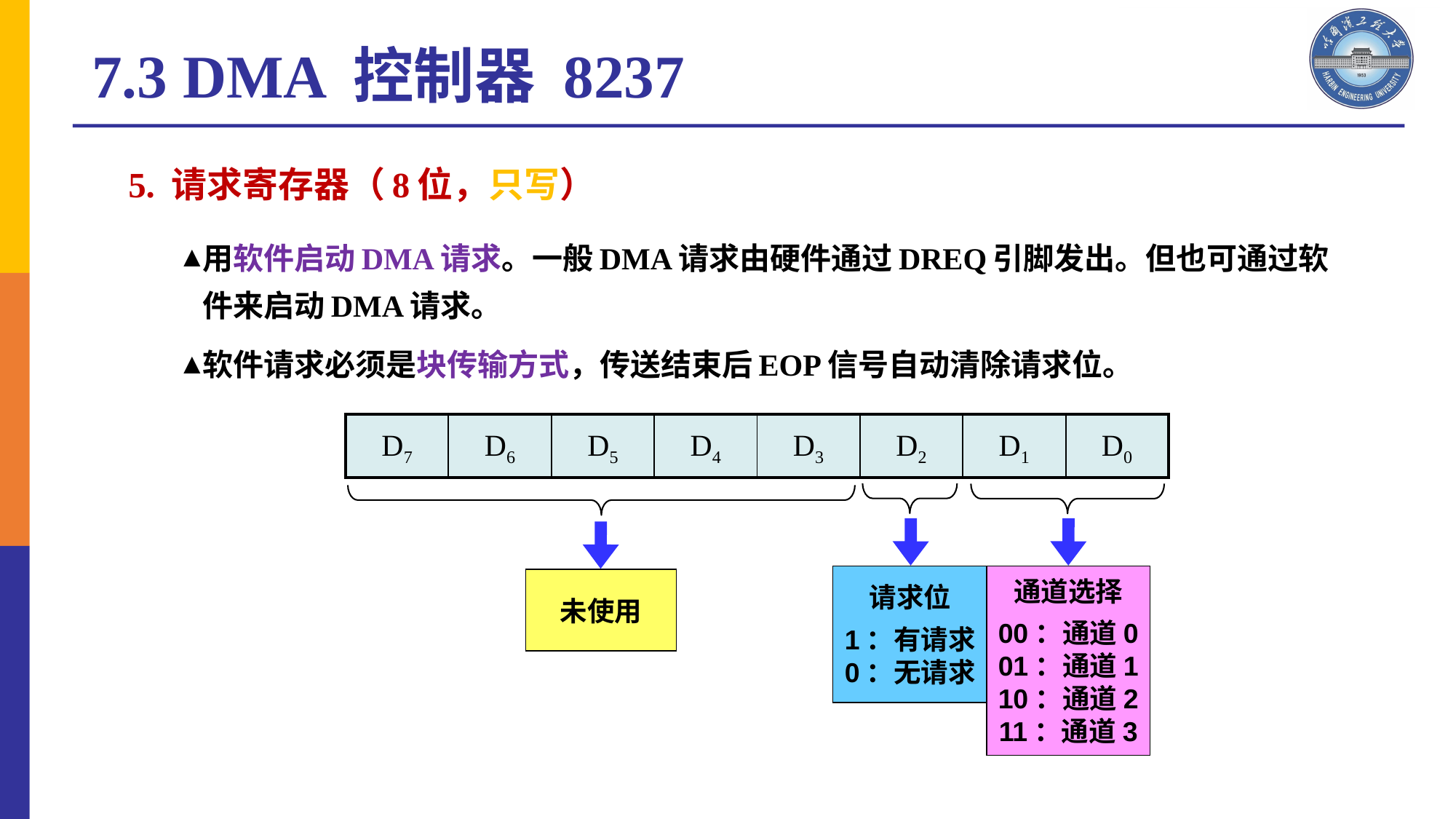

7.3 DMA 控制器 8237
5. 请求寄存器（8位，只写）
用软件启动DMA请求。一般DMA请求由硬件通过DREQ引脚发出。但也可通过软件来启动DMA请求。
软件请求必须是块传输方式，传送结束后EOP信号自动清除请求位。
| D7 | D6 | D5 | D4 | D3 | D2 | D1 | D0 |
| --- | --- | --- | --- | --- | --- | --- | --- |

请求位
1：有请求
0：无请求

通道选择
00：通道0
01：通道1
10：通道2
11：通道3

未使用